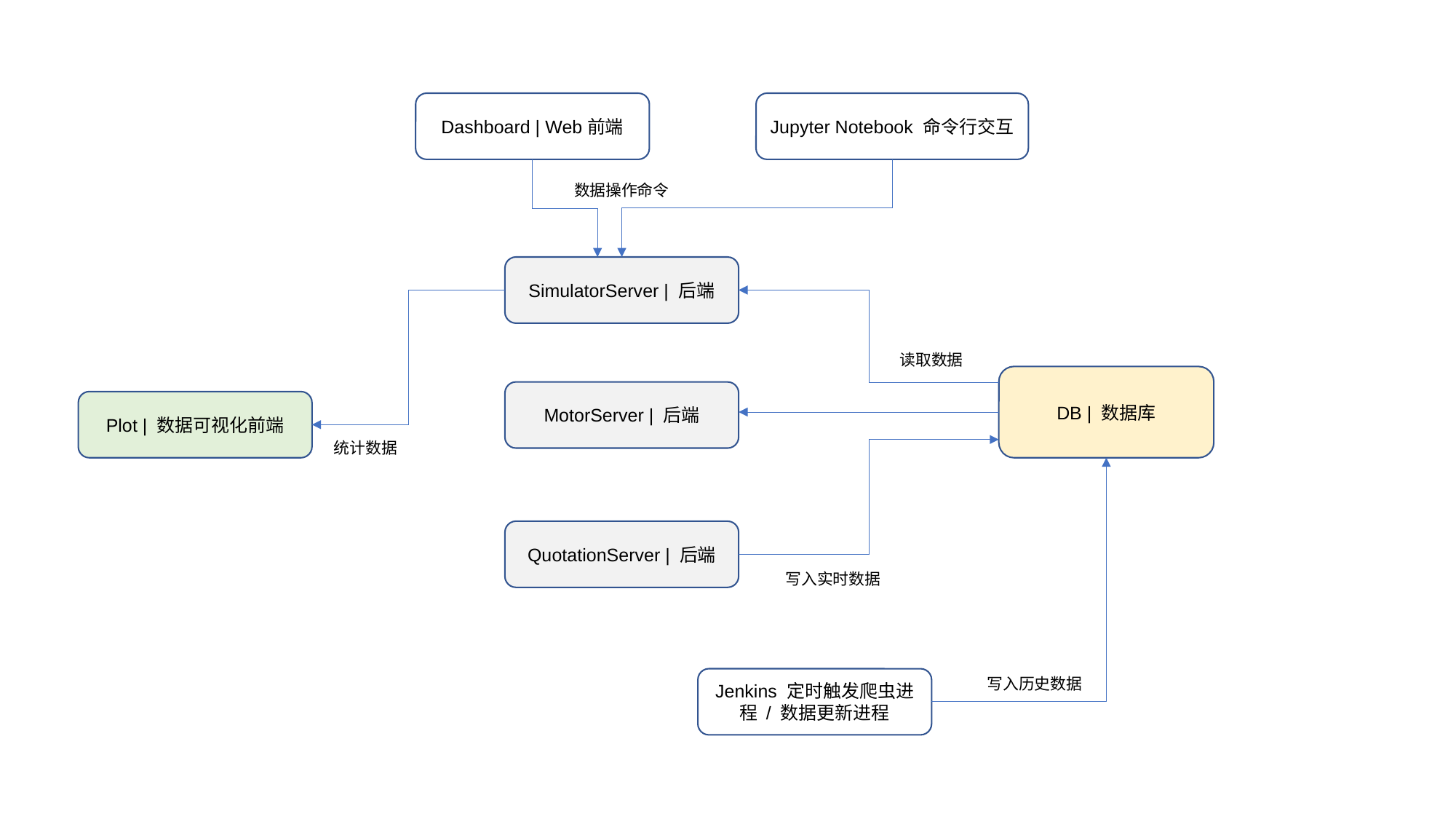

Jupyter Notebook 命令行交互
Dashboard | Web前端
数据操作命令
SimulatorServer | 后端
读取数据
DB | 数据库
MotorServer | 后端
Plot | 数据可视化前端
统计数据
QuotationServer | 后端
写入实时数据
Jenkins 定时触发爬虫进程 / 数据更新进程
写入历史数据